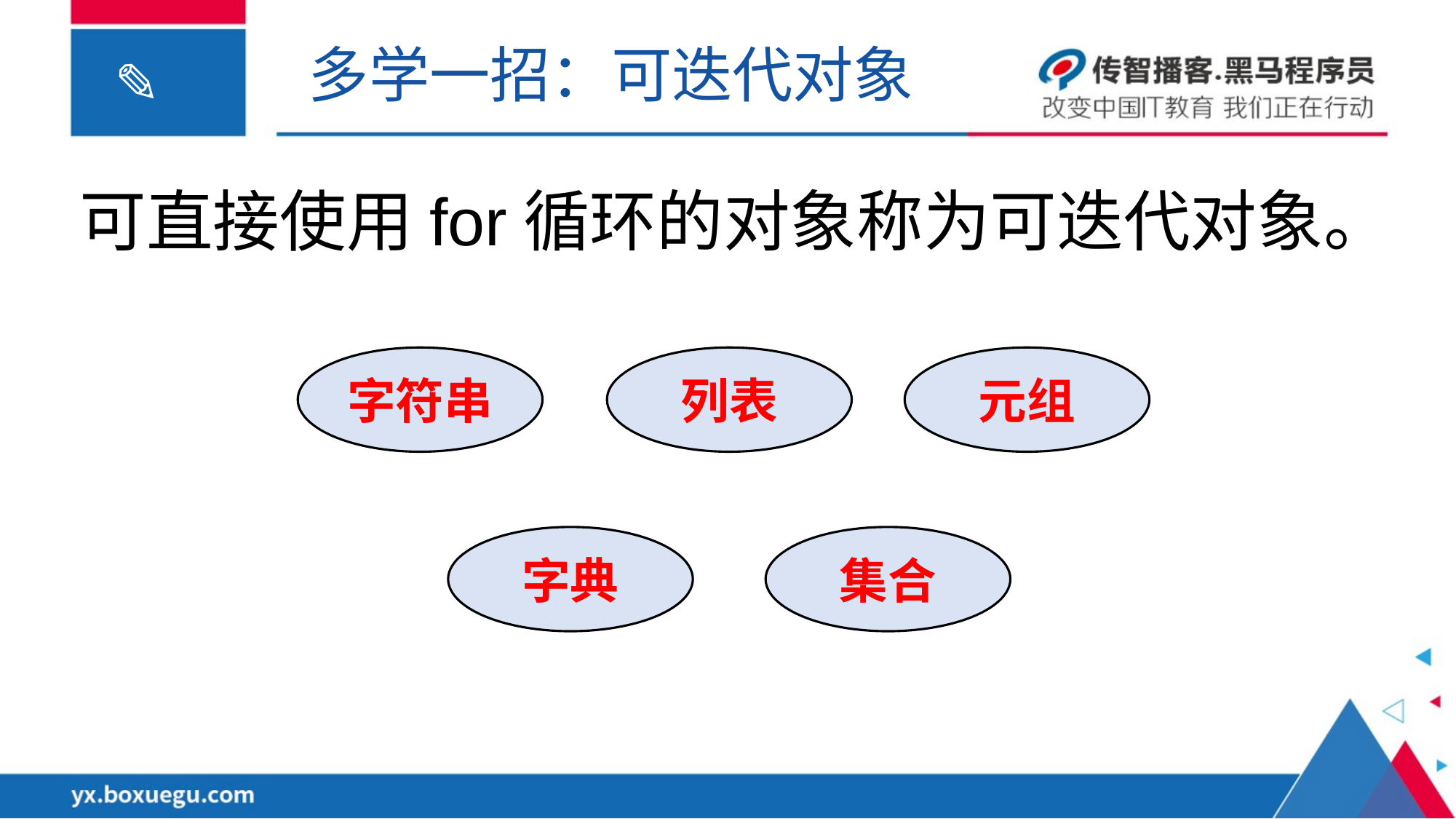

多学一招：可迭代对象
可直接使用for循环的对象称为可迭代对象。
字符串
列表
元组
字典
集合